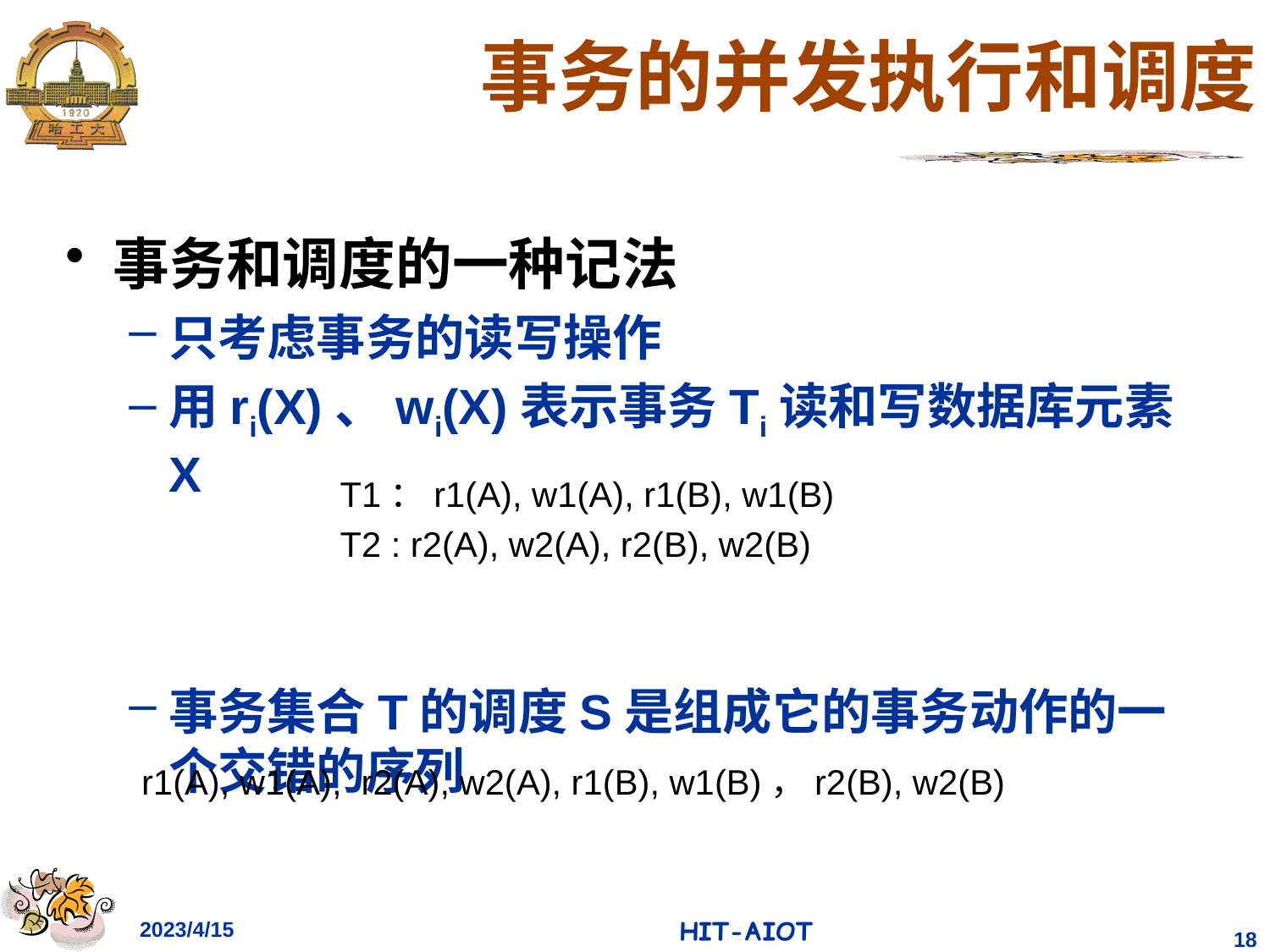

# 事务的并发执行和调度
事务和调度的一种记法
只考虑事务的读写操作
用ri(X)、wi(X)表示事务Ti读和写数据库元素X

事务集合T的调度S是组成它的事务动作的一个交错的序列

T1：r1(A), w1(A), r1(B), w1(B)
T2 : r2(A), w2(A), r2(B), w2(B)
r1(A), w1(A),  r2(A), w2(A), r1(B), w1(B)，r2(B), w2(B)
2023/4/15
HIT-AIOT
18